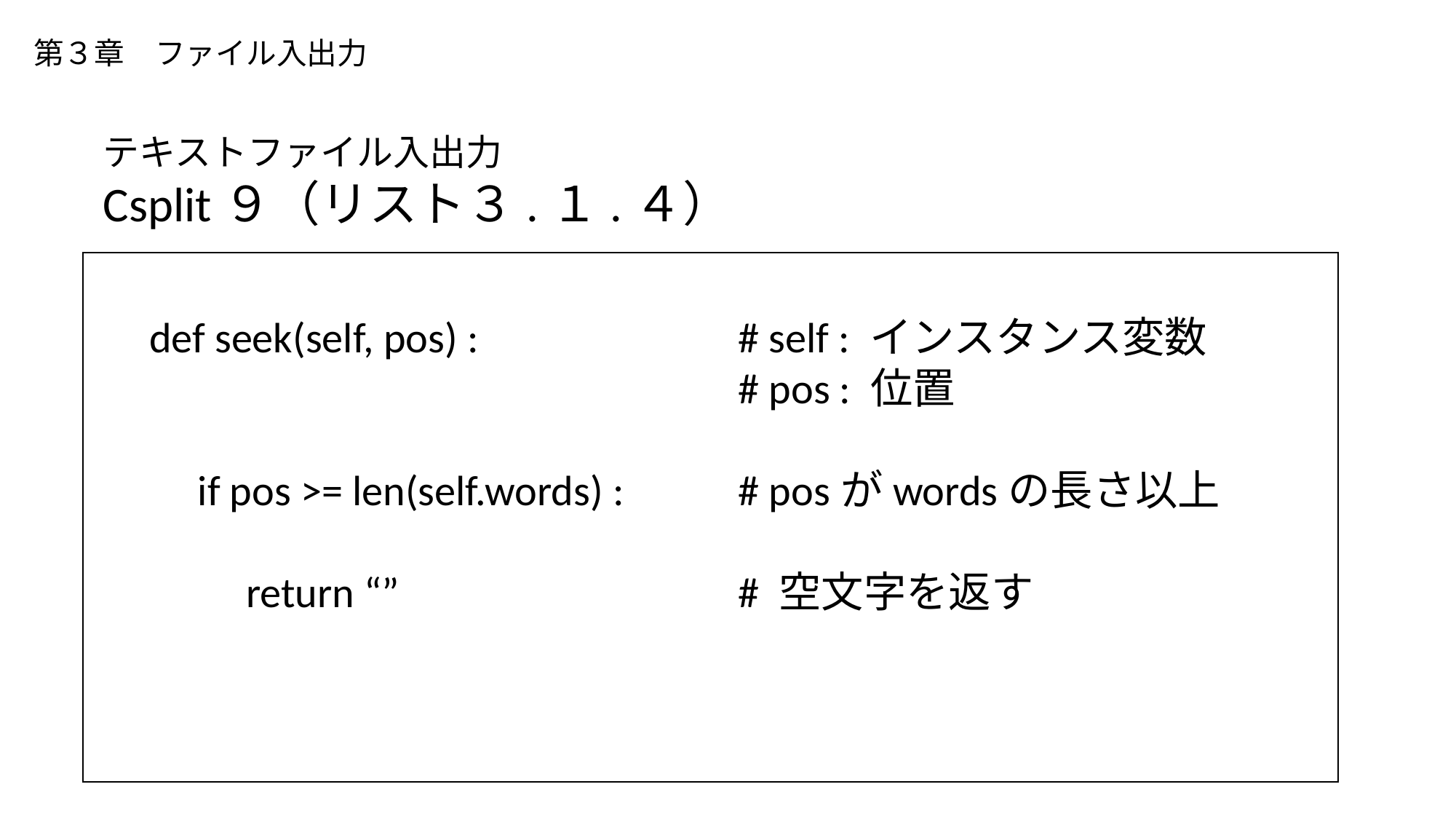

# 第３章　ファイル入出力
テキストファイル入出力
Csplit９（リスト３.１.４）

def seek(self, pos) :

     if pos >= len(self.words) :

          return “”
# self : インスタンス変数
# pos : 位置

# posがwordsの長さ以上

# 空文字を返す